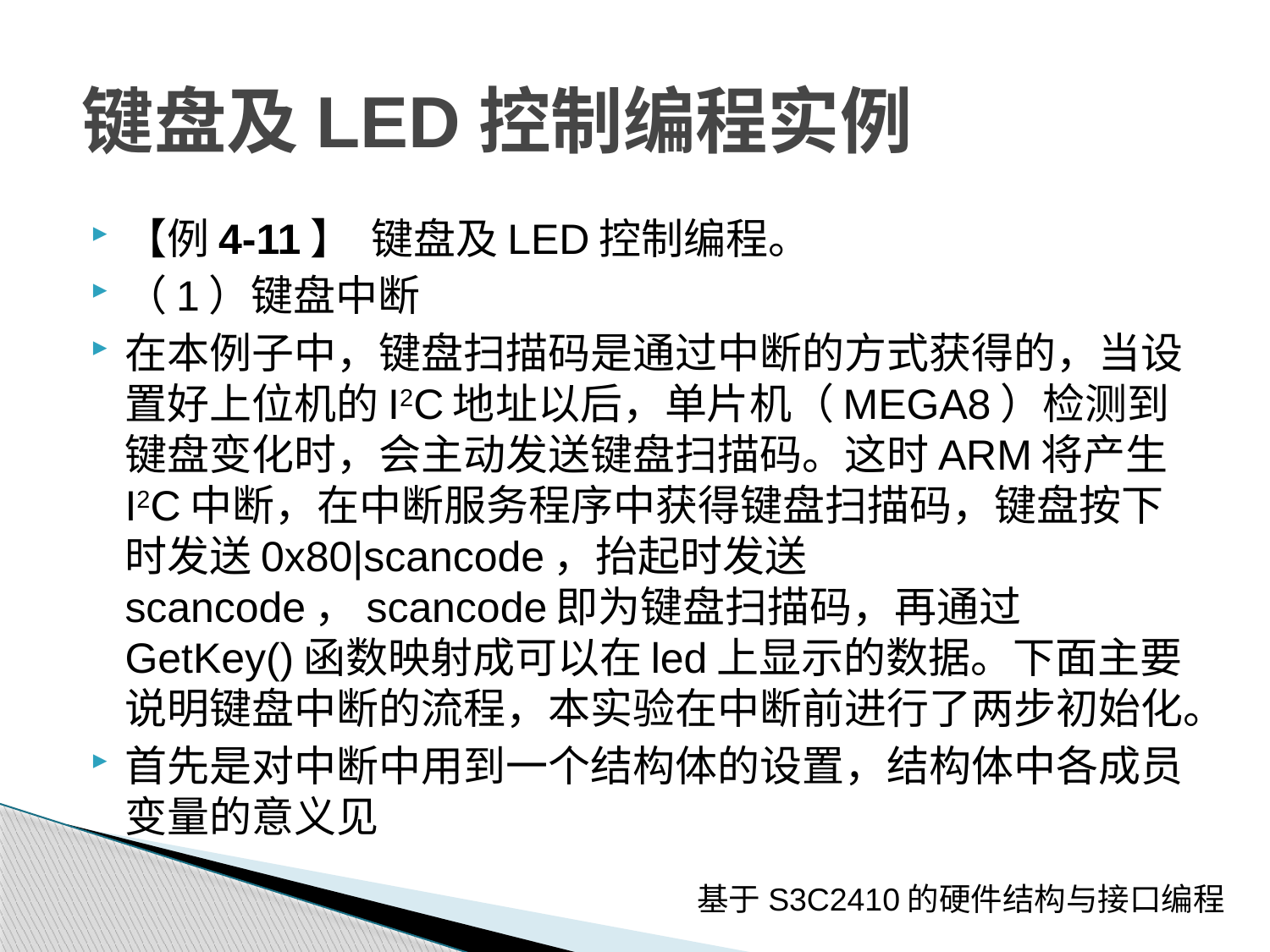

# 键盘及LED控制编程实例
【例4-11】  键盘及LED控制编程。
（1）键盘中断
在本例子中，键盘扫描码是通过中断的方式获得的，当设置好上位机的I2C地址以后，单片机（MEGA8）检测到键盘变化时，会主动发送键盘扫描码。这时ARM将产生I2C中断，在中断服务程序中获得键盘扫描码，键盘按下时发送0x80|scancode，抬起时发送scancode，scancode即为键盘扫描码，再通过GetKey()函数映射成可以在led上显示的数据。下面主要说明键盘中断的流程，本实验在中断前进行了两步初始化。
首先是对中断中用到一个结构体的设置，结构体中各成员变量的意义见
基于S3C2410的硬件结构与接口编程